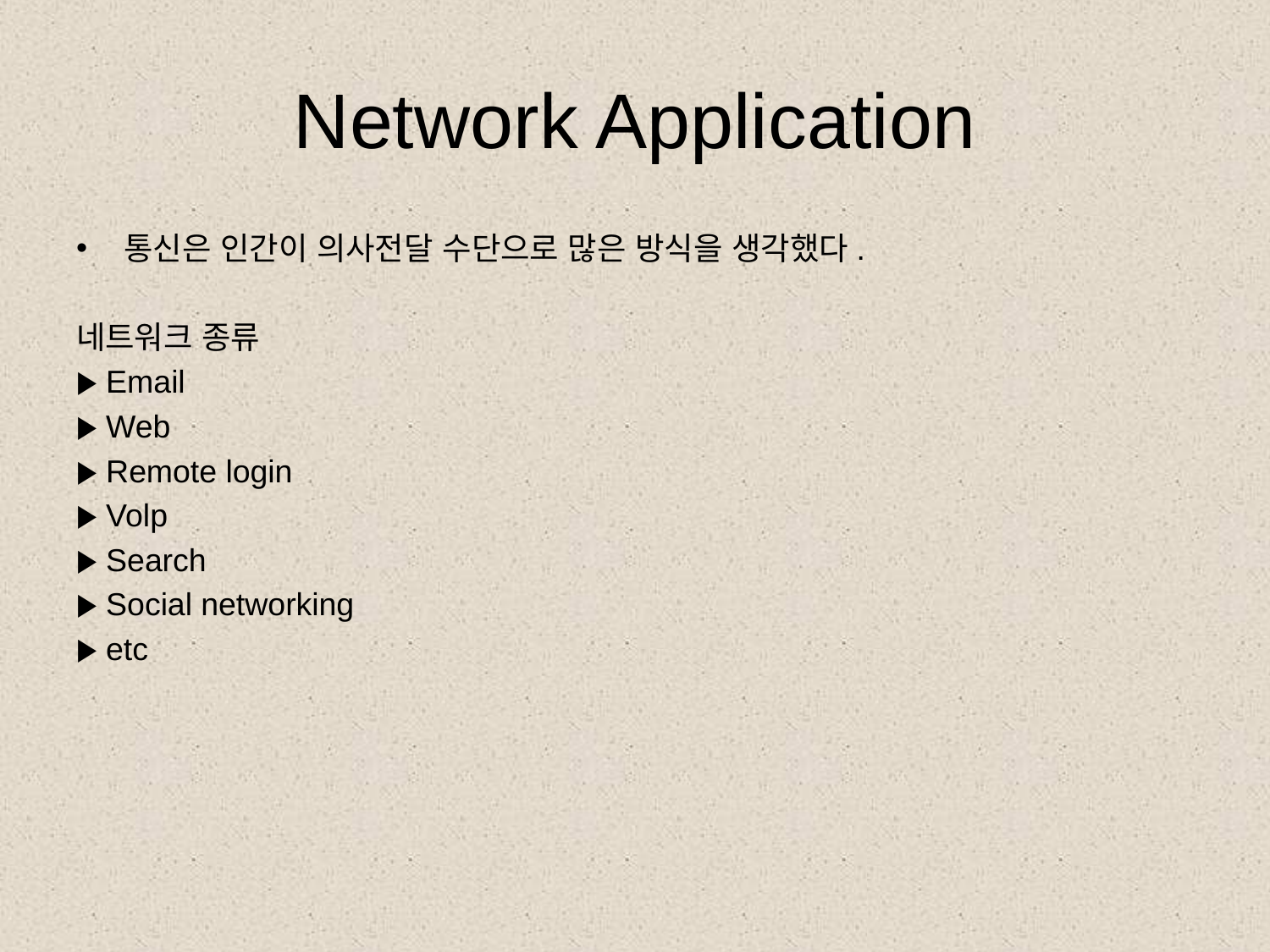

# Network Application
통신은 인간이 의사전달 수단으로 많은 방식을 생각했다.

네트워크 종류
▶ Email
▶ Web
▶ Remote login
▶ Volp
▶ Search
▶ Social networking
▶ etc